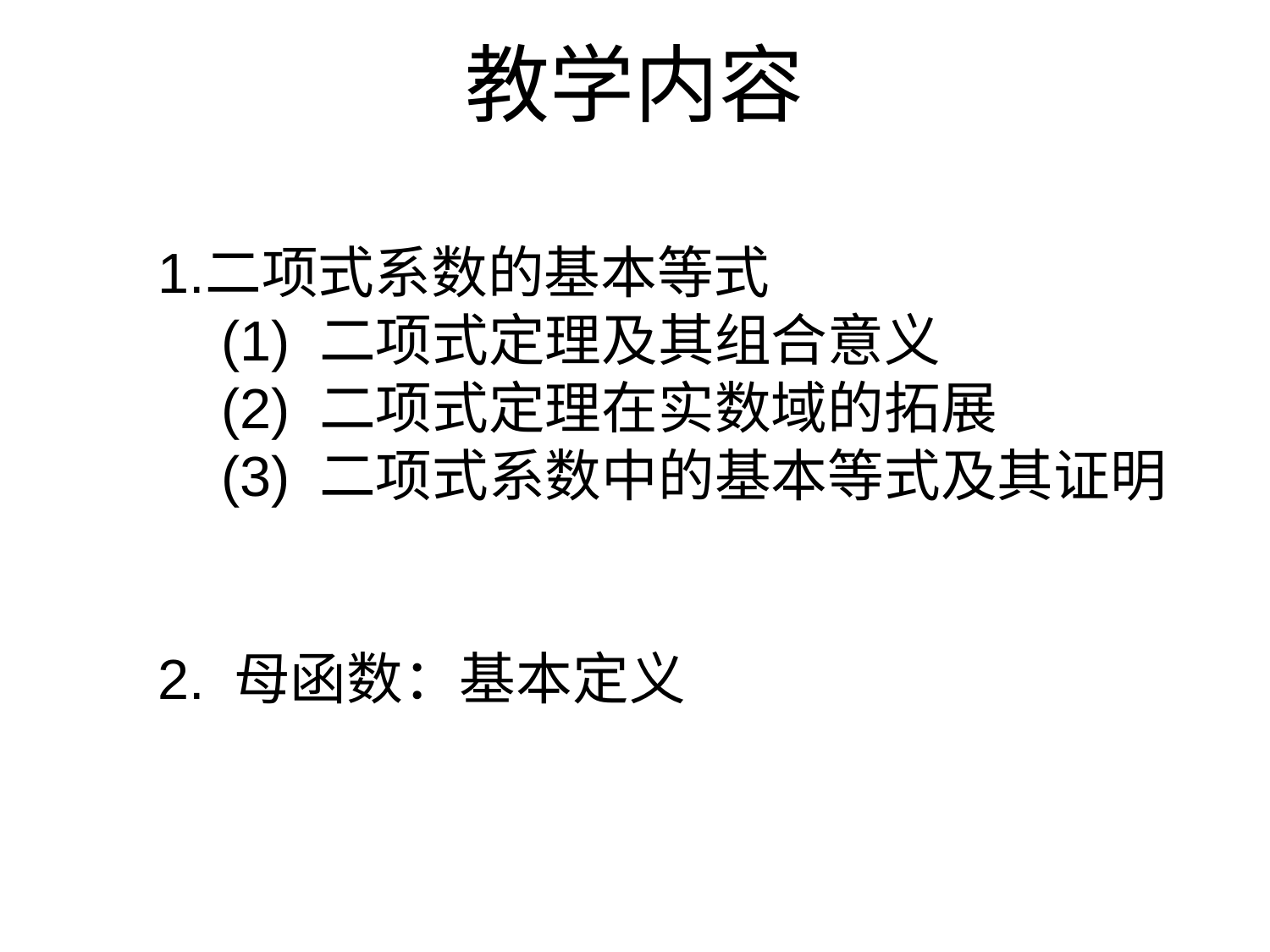

教学内容
二项式系数的基本等式
(1) 二项式定理及其组合意义
(2) 二项式定理在实数域的拓展
(3) 二项式系数中的基本等式及其证明

2. 母函数：基本定义